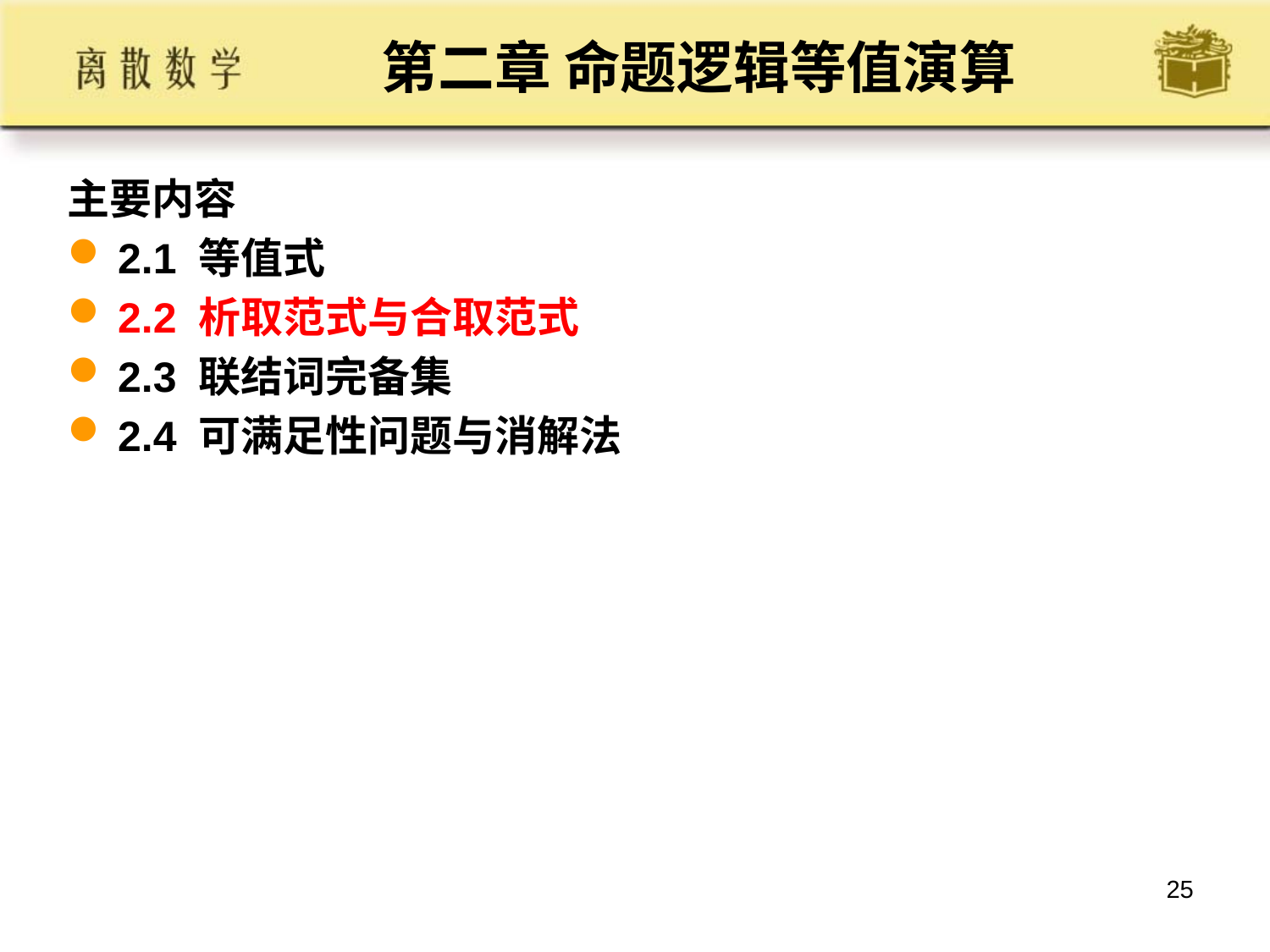

# 第二章 命题逻辑等值演算
主要内容
2.1 等值式
2.2 析取范式与合取范式
2.3 联结词完备集
2.4 可满足性问题与消解法
25